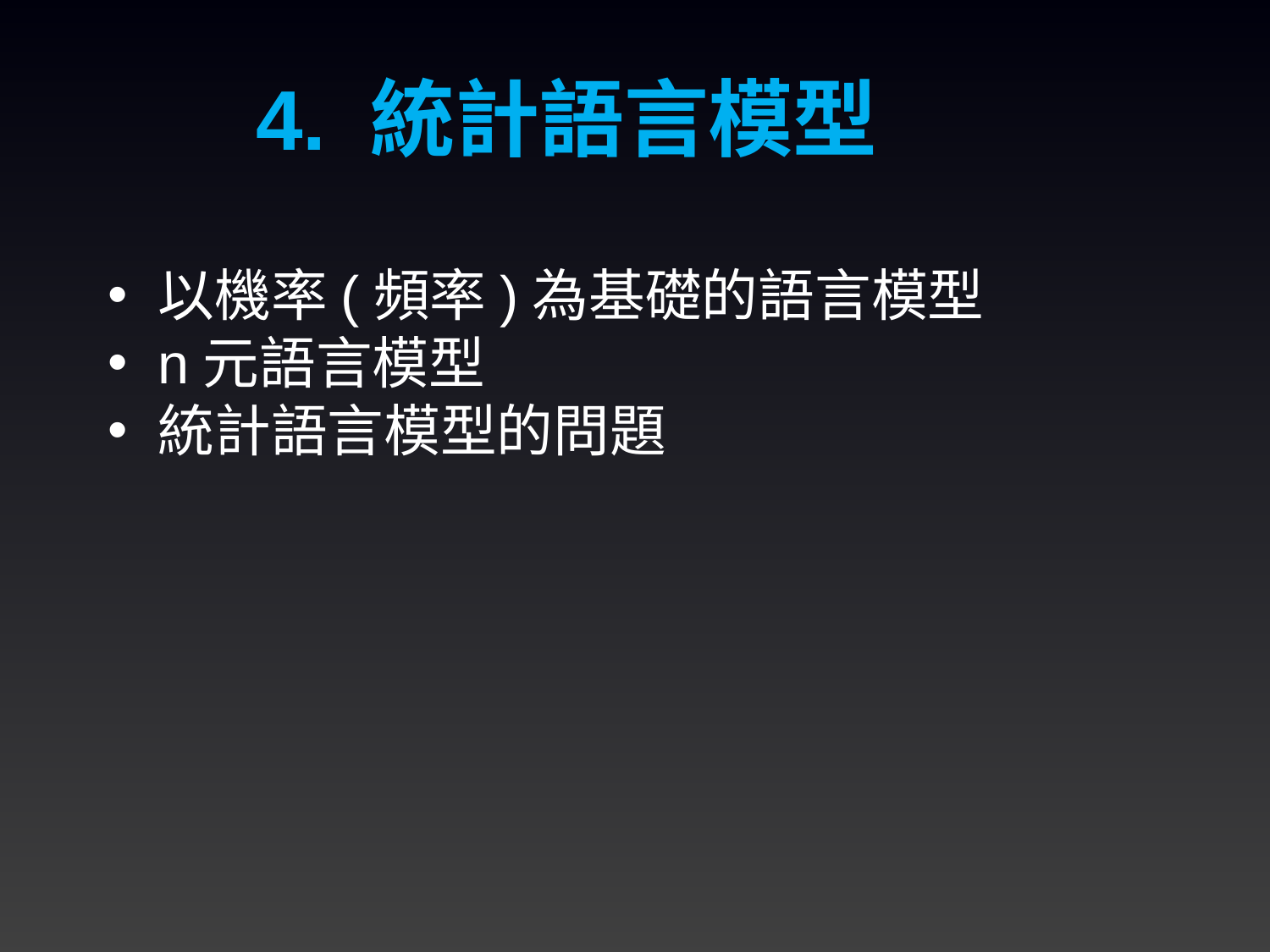

4. 統計語言模型
以機率(頻率)為基礎的語言模型
n元語言模型
統計語言模型的問題